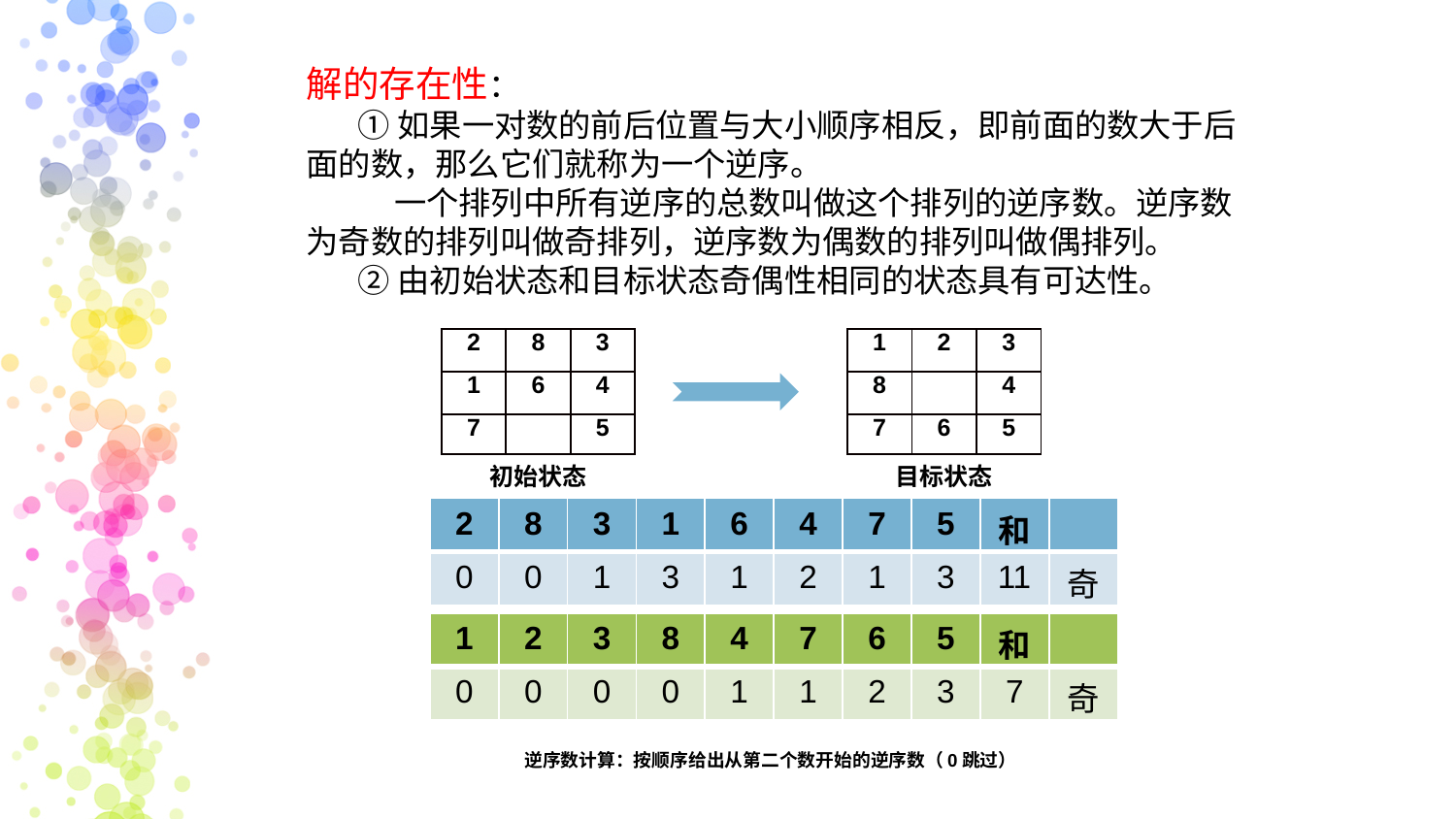

解的存在性：
       ①如果一对数的前后位置与大小顺序相反，即前面的数大于后面的数，那么它们就称为一个逆序。
           一个排列中所有逆序的总数叫做这个排列的逆序数。逆序数为奇数的排列叫做奇排列，逆序数为偶数的排列叫做偶排列。
       ②由初始状态和目标状态奇偶性相同的状态具有可达性。

| 2 | 8 | 3 |
| --- | --- | --- |
| 1 | 6 | 4 |
| 7 |  | 5 |
| 1 | 2 | 3 |
| --- | --- | --- |
| 8 |  | 4 |
| 7 | 6 | 5 |

初始状态
目标状态
| 2 | 8 | 3 | 1 | 6 | 4 | 7 | 5 | 和 |  |
| --- | --- | --- | --- | --- | --- | --- | --- | --- | --- |
| 0 | 0 | 1 | 3 | 1 | 2 | 1 | 3 | 11 | 奇 |
| 1 | 2 | 3 | 8 | 4 | 7 | 6 | 5 | 和 |  |
| --- | --- | --- | --- | --- | --- | --- | --- | --- | --- |
| 0 | 0 | 0 | 0 | 1 | 1 | 2 | 3 | 7 | 奇 |
逆序数计算：按顺序给出从第二个数开始的逆序数（0跳过）